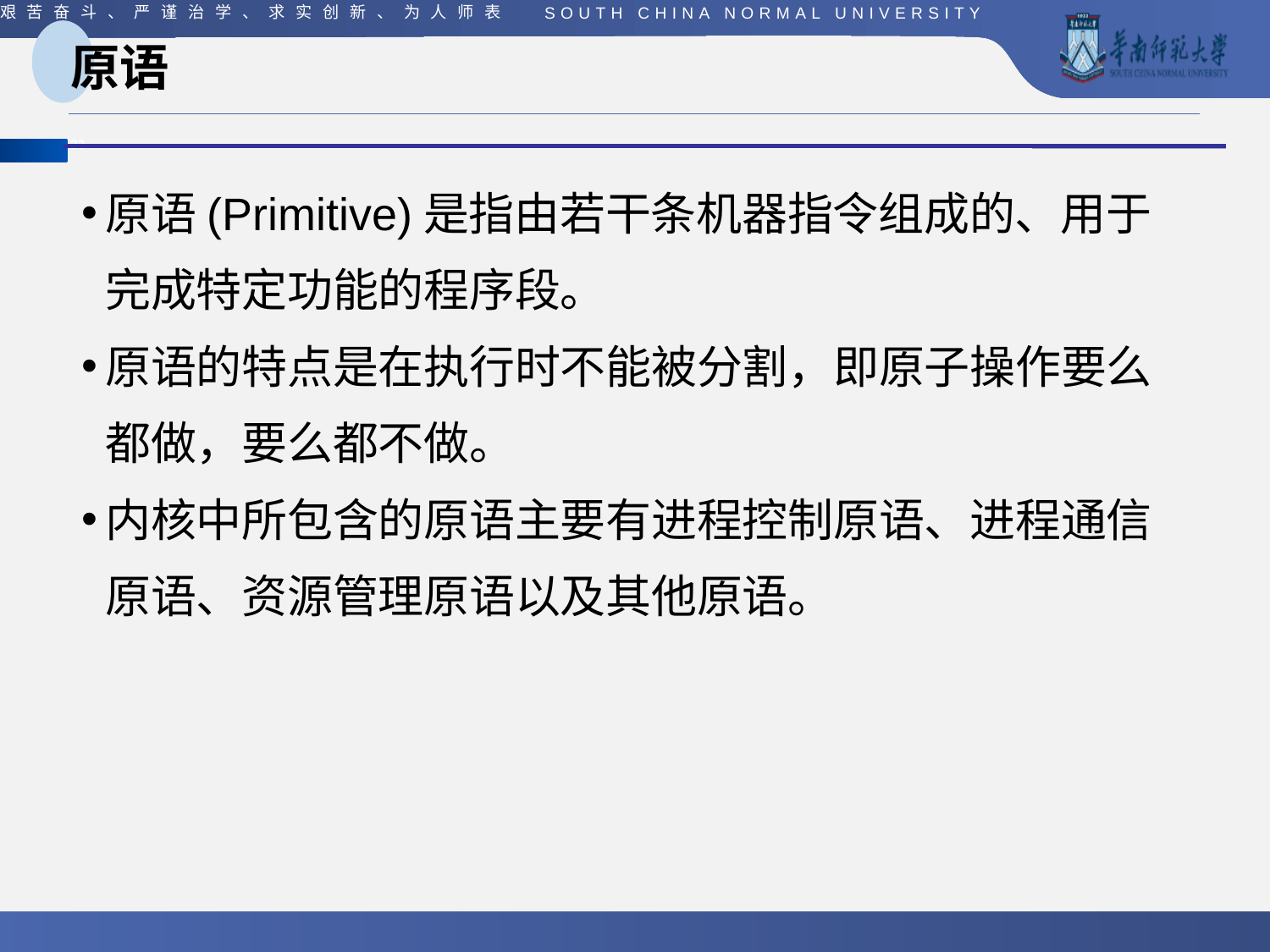

# 原语
原语(Primitive)是指由若干条机器指令组成的、用于完成特定功能的程序段。
原语的特点是在执行时不能被分割，即原子操作要么都做，要么都不做。
内核中所包含的原语主要有进程控制原语、进程通信原语、资源管理原语以及其他原语。

23